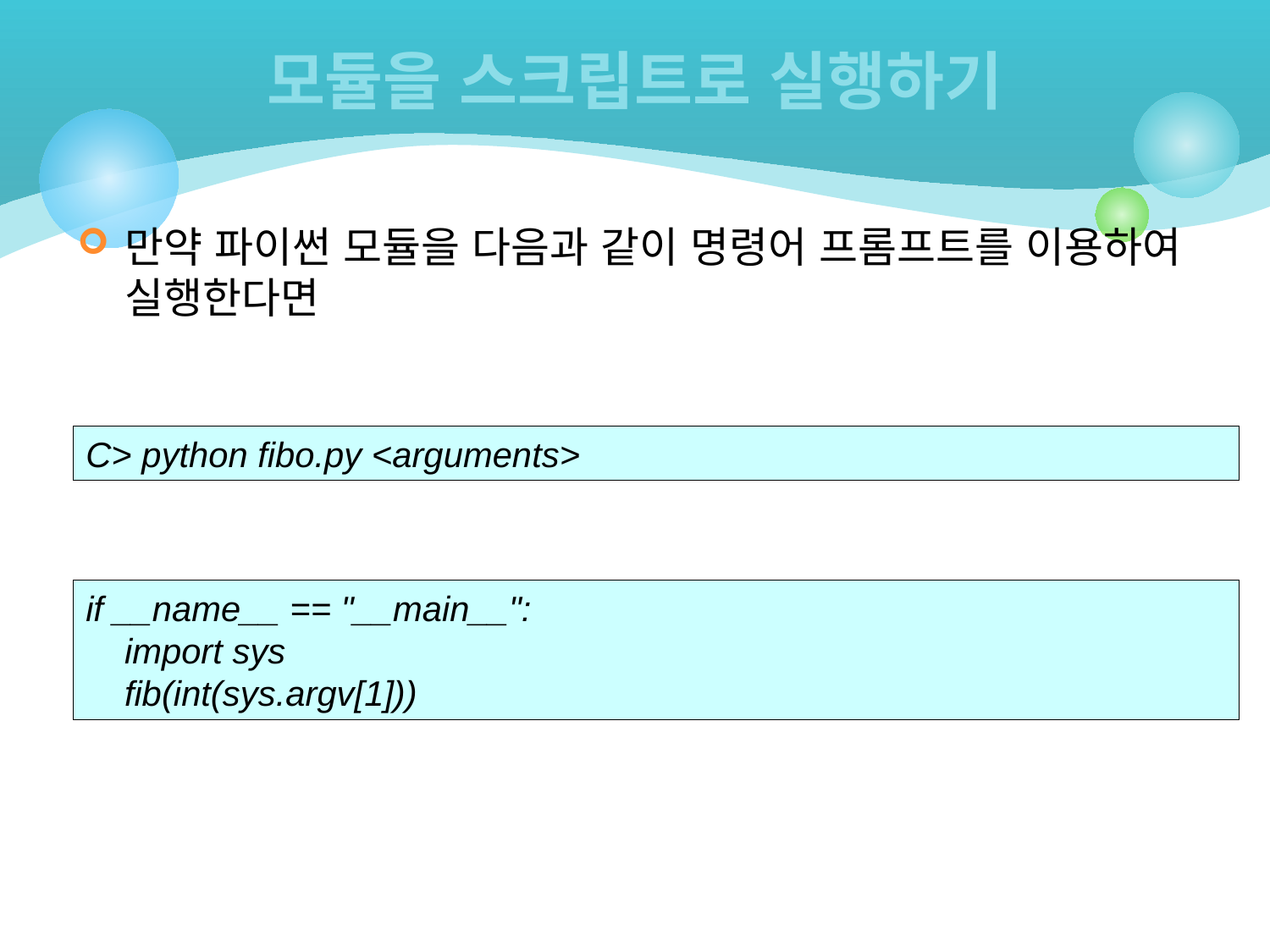

# 모듈을 스크립트로 실행하기
만약 파이썬 모듈을 다음과 같이 명령어 프롬프트를 이용하여 실행한다면

C> python fibo.py <arguments>
if __name__ == "__main__":
    import sys
    fib(int(sys.argv[1]))